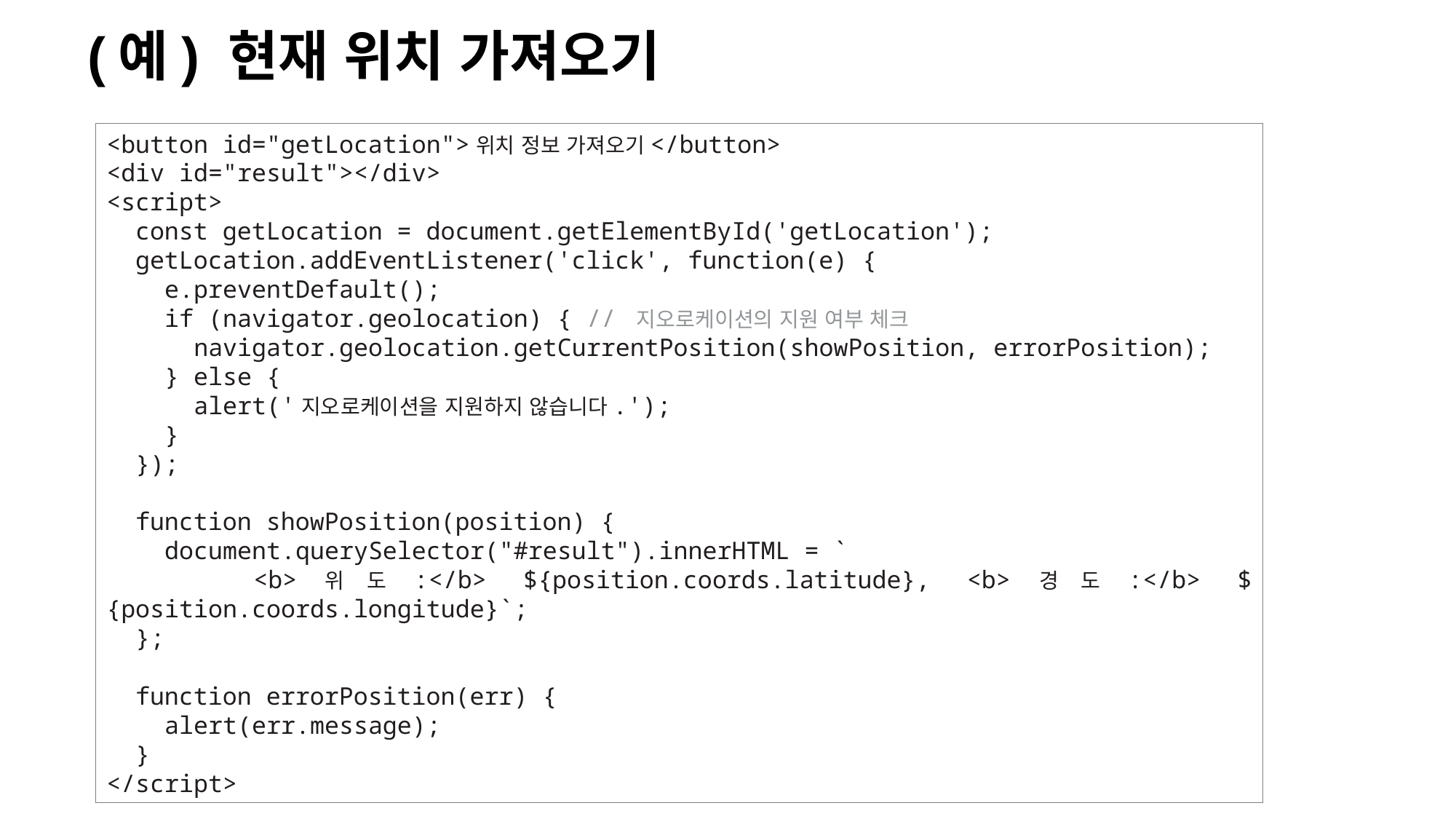

# (예) 현재 위치 가져오기
<button id="getLocation">위치 정보 가져오기</button>
<div id="result"></div>
<script>
  const getLocation = document.getElementById('getLocation');
  getLocation.addEventListener('click', function(e) {
    e.preventDefault();
    if (navigator.geolocation) { // 지오로케이션의 지원 여부 체크
      navigator.geolocation.getCurrentPosition(showPosition, errorPosition);
    } else {
      alert('지오로케이션을 지원하지 않습니다.');
    }
  });

  function showPosition(position) {
    document.querySelector("#result").innerHTML = `
    <b>위도:</b> ${position.coords.latitude}, <b>경도:</b> ${position.coords.longitude}`;
  };

  function errorPosition(err) {
    alert(err.message);
  }
</script>